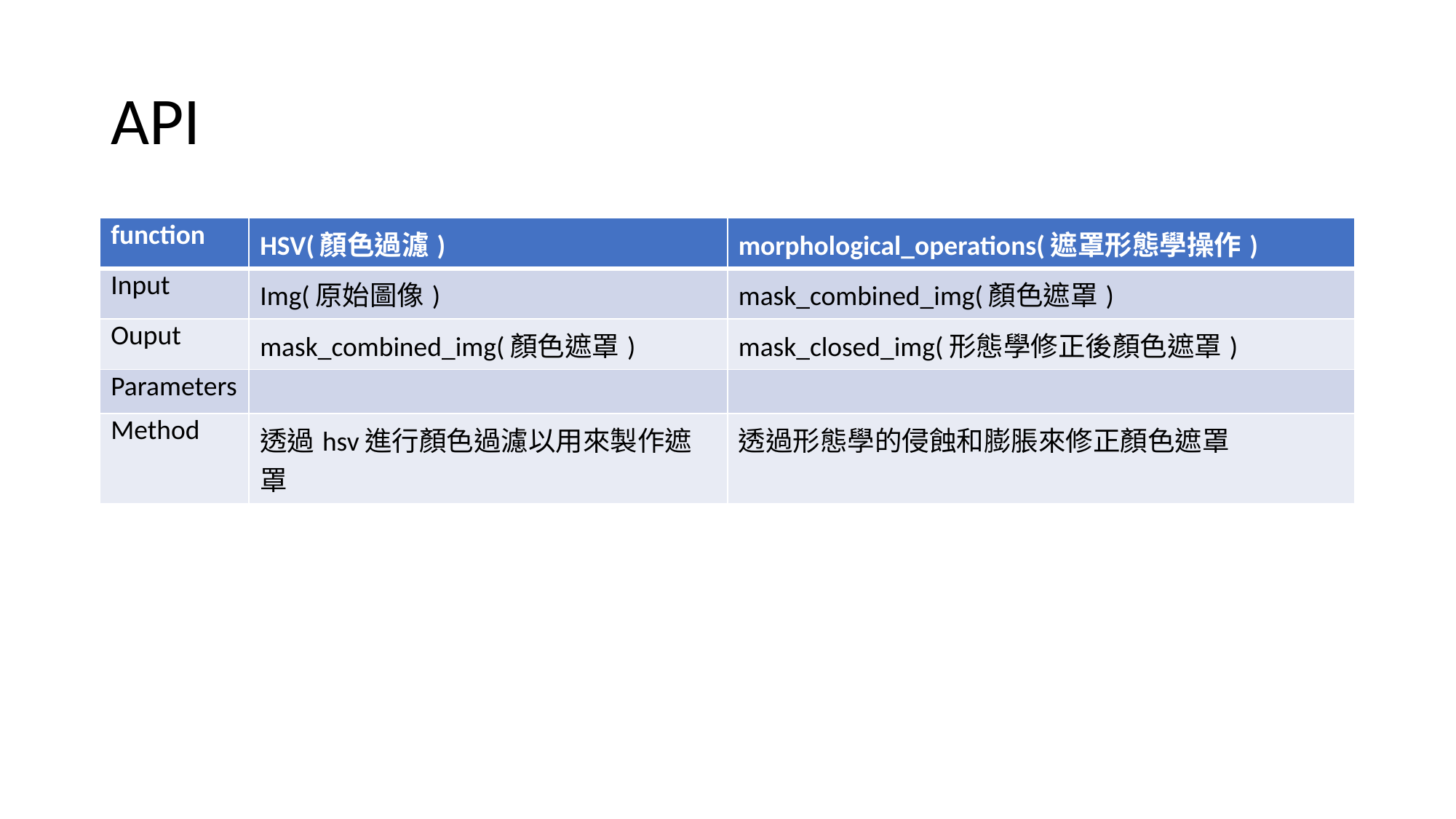

# API
| function | HSV(顏色過濾) | morphological\_operations(遮罩形態學操作) |
| --- | --- | --- |
| Input | Img(原始圖像) | mask\_combined\_img(顏色遮罩) |
| Ouput | mask\_combined\_img(顏色遮罩) | mask\_closed\_img(形態學修正後顏色遮罩) |
| Parameters |  |  |
| Method | 透過hsv進行顏色過濾以用來製作遮罩 | 透過形態學的侵蝕和膨脹來修正顏色遮罩 |